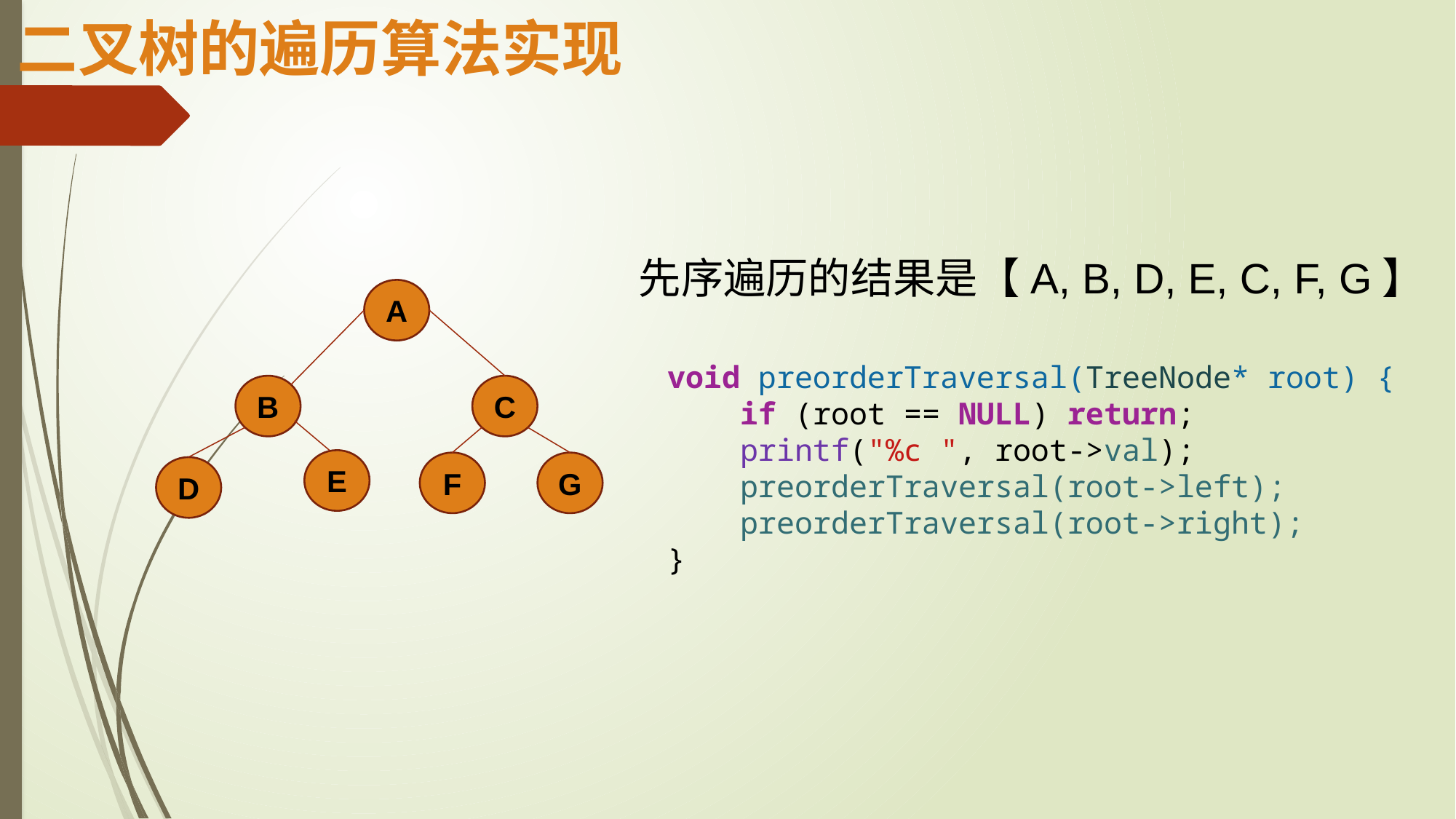

二叉树的遍历算法实现
先序遍历的结果是【A, B, D, E, C, F, G】
A
B
C
E
F
G
D
void preorderTraversal(TreeNode* root) {
    if (root == NULL) return;
    printf("%c ", root->val);
    preorderTraversal(root->left);
    preorderTraversal(root->right);
}